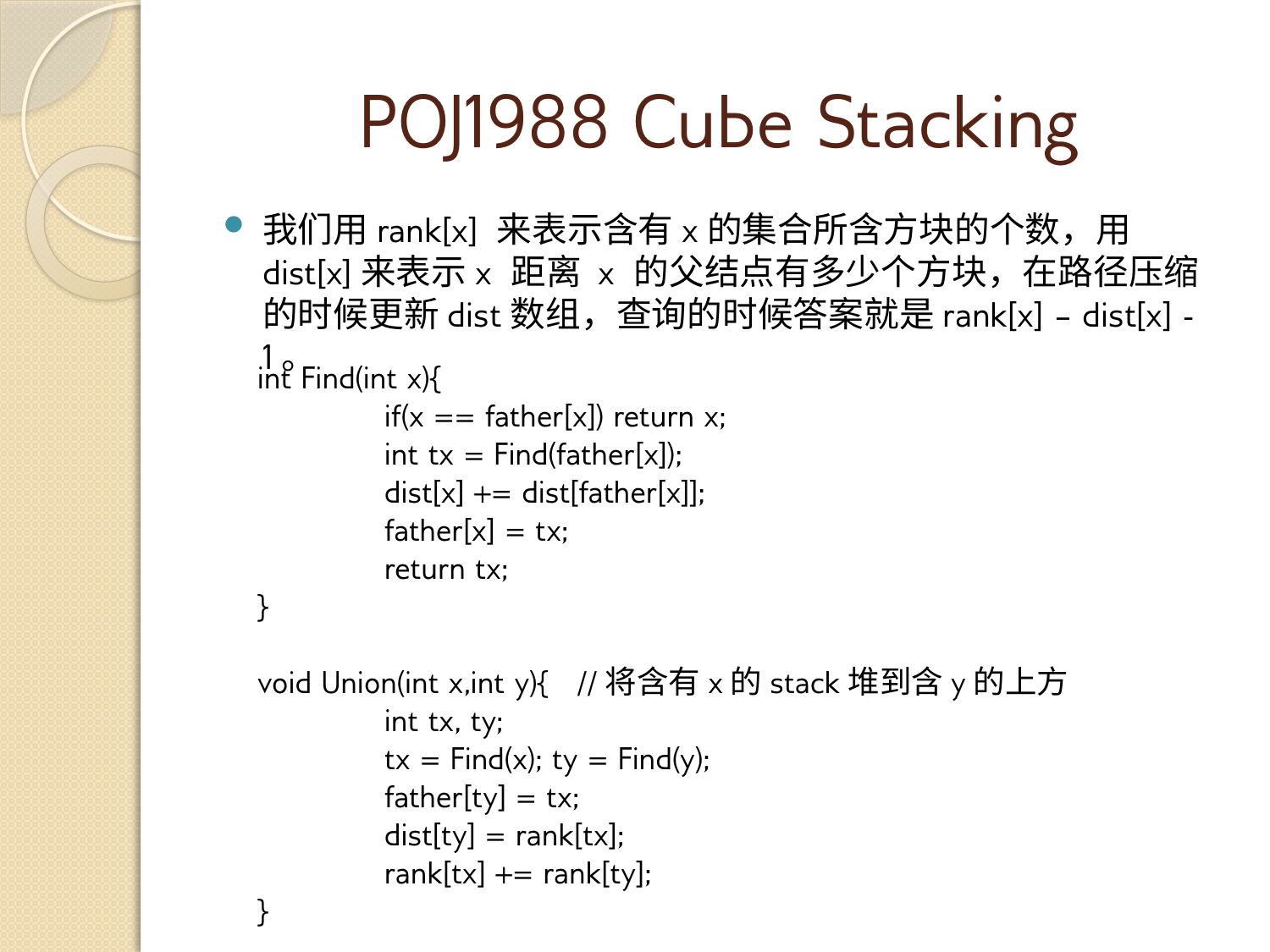

# POJ1988 Cube Stacking
我们用rank[x] 来表示含有x的集合所含方块的个数，用dist[x]来表示x 距离 x 的父结点有多少个方块，在路径压缩的时候更新dist数组，查询的时候答案就是rank[x] – dist[x] - 1。
int Find(int x){
	if(x == father[x]) return x;
	int tx = Find(father[x]);
	dist[x] += dist[father[x]];
	father[x] = tx;
	return tx;
}

void Union(int x,int y){   //将含有x的stack堆到含y的上方
	int tx, ty;
	tx = Find(x); ty = Find(y);
	father[ty] = tx;
	dist[ty] = rank[tx];
	rank[tx] += rank[ty];
}